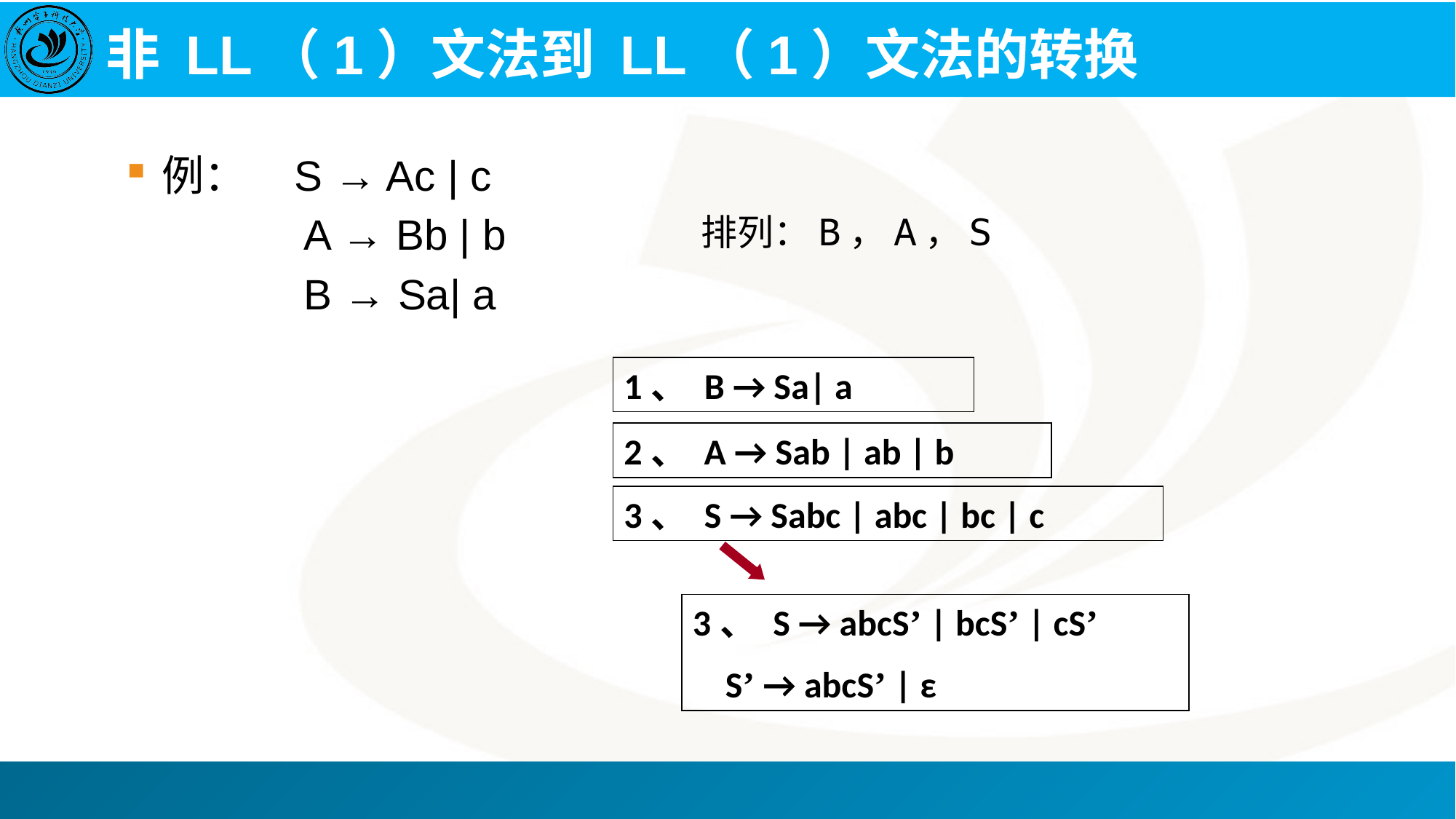

# 非 LL（1）文法到 LL（1）文法的转换
例：    S → Ac | c
	        A → Bb | b
	        B → Sa| a
排列：B，A，S
1、 B → Sa| a
2、 A → Sab | ab | b
3、 S → Sabc | abc | bc | c

3、 S → abcS’ | bcS’ | cS’
    S’ → abcS’ | ε
52